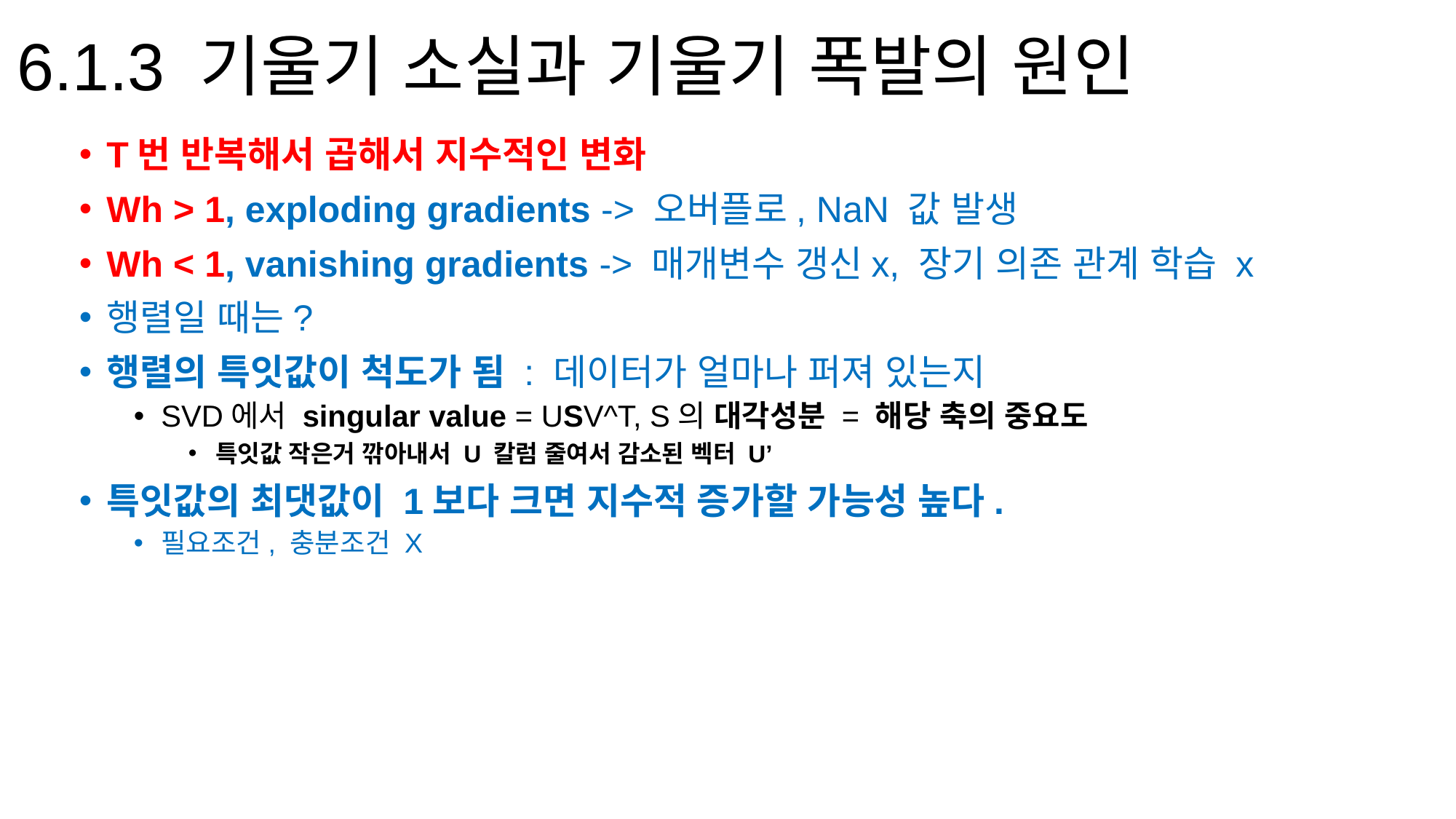

# 6.1.3 기울기 소실과 기울기 폭발의 원인
T번 반복해서 곱해서 지수적인 변화
Wh > 1, exploding gradients -> 오버플로, NaN 값 발생
Wh < 1, vanishing gradients -> 매개변수 갱신x, 장기 의존 관계 학습 x
행렬일 때는?
행렬의 특잇값이 척도가 됨 : 데이터가 얼마나 퍼져 있는지
SVD에서 singular value = USV^T, S의 대각성분 = 해당 축의 중요도
특잇값 작은거 깎아내서 U 칼럼 줄여서 감소된 벡터 U’
특잇값의 최댓값이 1보다 크면 지수적 증가할 가능성 높다.
필요조건, 충분조건 X